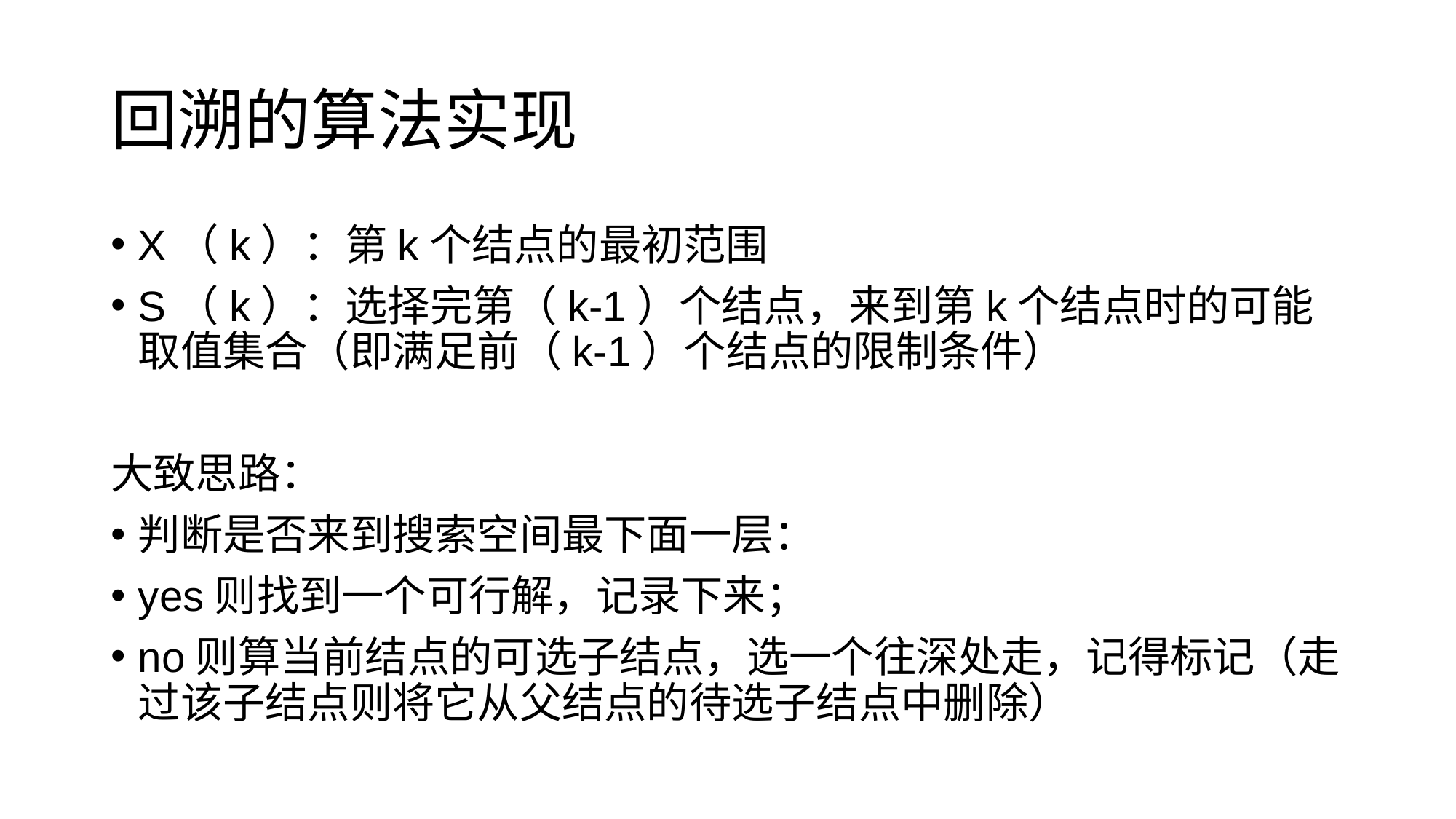

# 回溯的算法实现
X（k）：第k个结点的最初范围
S（k）：选择完第（k-1）个结点，来到第k个结点时的可能取值集合（即满足前（k-1）个结点的限制条件）

大致思路：
判断是否来到搜索空间最下面一层：
yes则找到一个可行解，记录下来；
no则算当前结点的可选子结点，选一个往深处走，记得标记（走过该子结点则将它从父结点的待选子结点中删除）